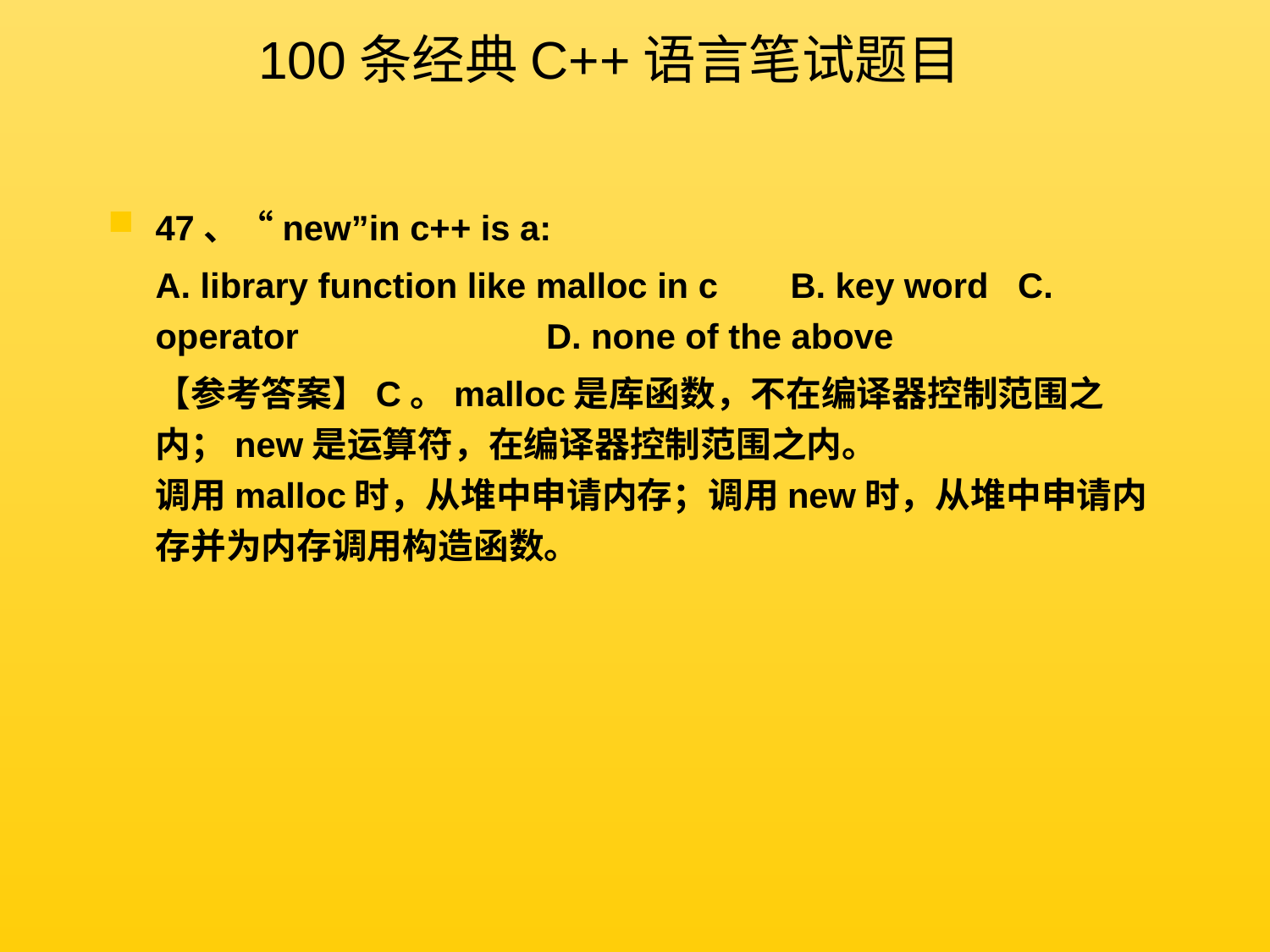

100条经典C++语言笔试题目
47、“new”in c++ is a:
  	A. library function like malloc in c 	B. key word   C. operator 		 D. none of the above
	【参考答案】C。malloc是库函数，不在编译器控制范围之内；new是运算符，在编译器控制范围之内。  
调用malloc时，从堆中申请内存；调用new时，从堆中申请内存并为内存调用构造函数。